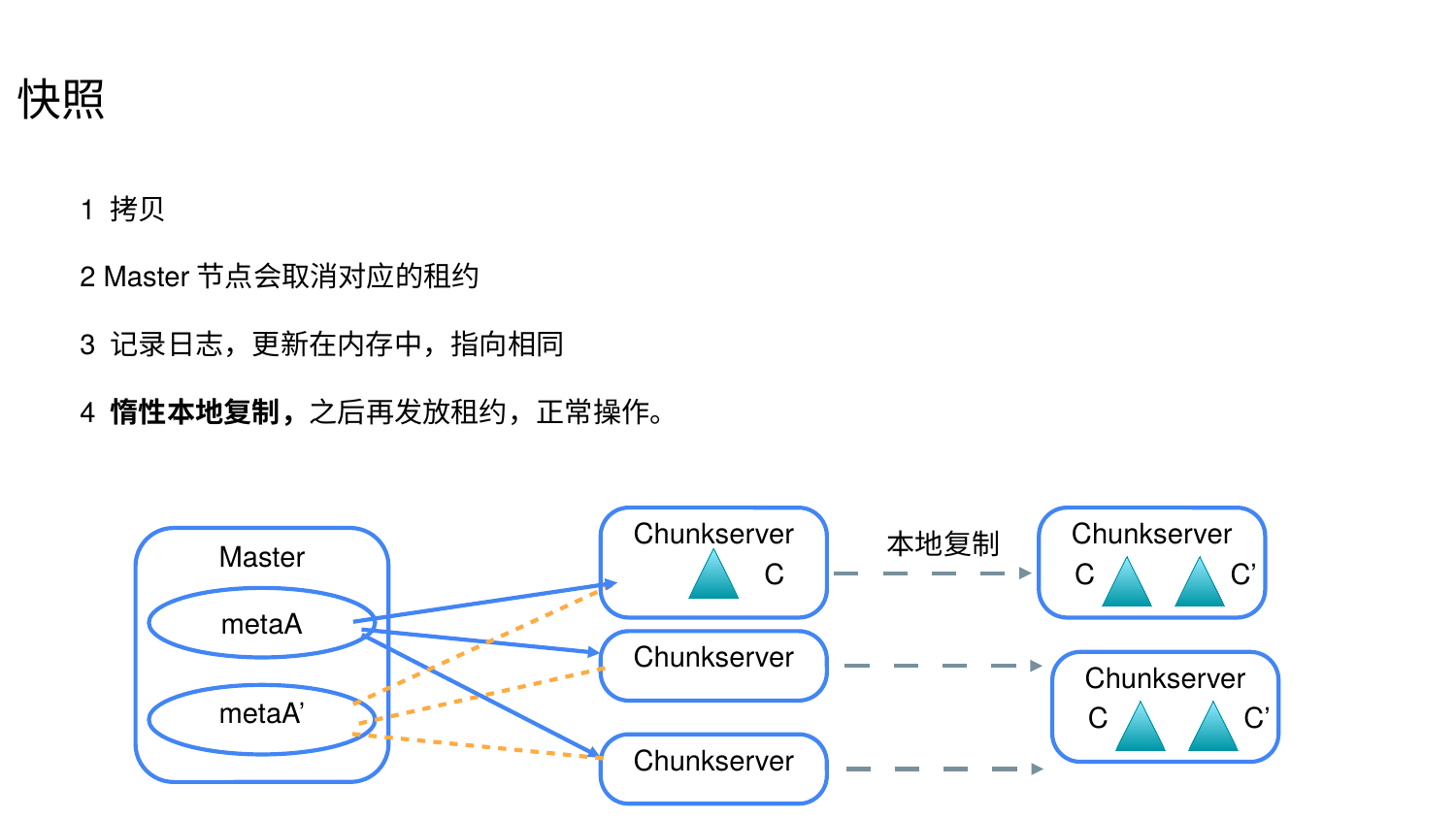

# 快照
1 拷贝

2 Master节点会取消对应的租约

3 记录日志，更新在内存中，指向相同

4 惰性本地复制，之后再发放租约，正常操作。
Chunkserver
Chunkserver
本地复制
Master

C
C
C’

metaA

Chunkserver

Chunkserver

metaA’
C
C’

Chunkserver